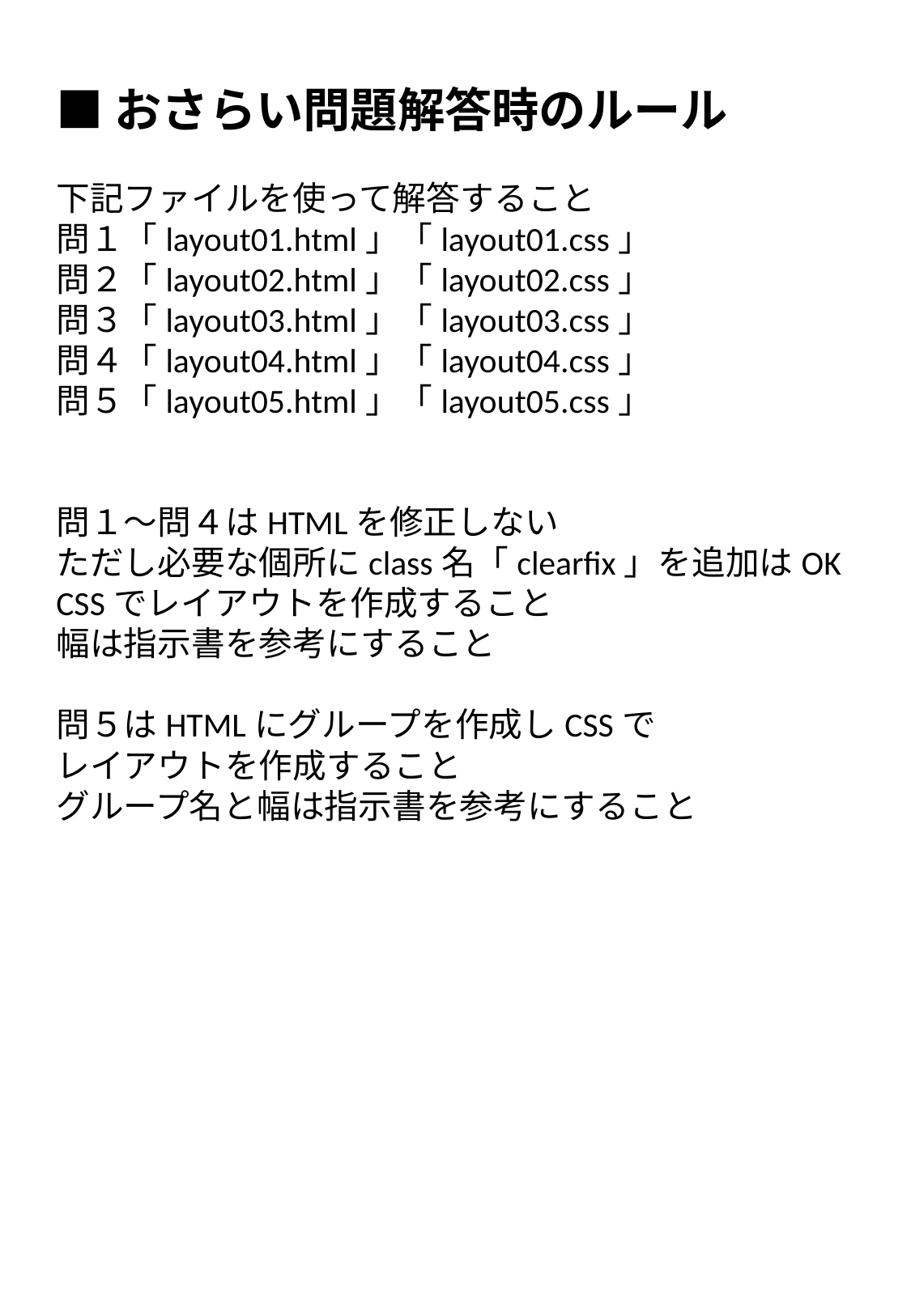

■おさらい問題解答時のルール

下記ファイルを使って解答すること
問１「layout01.html」「layout01.css」
問２「layout02.html」「layout02.css」
問３「layout03.html」「layout03.css」
問４「layout04.html」「layout04.css」
問５「layout05.html」「layout05.css」

問１～問４はHTMLを修正しない
ただし必要な個所にclass名「clearfix」を追加はOK
CSSでレイアウトを作成すること
幅は指示書を参考にすること

問５はHTMLにグループを作成しCSSで
レイアウトを作成すること
グループ名と幅は指示書を参考にすること